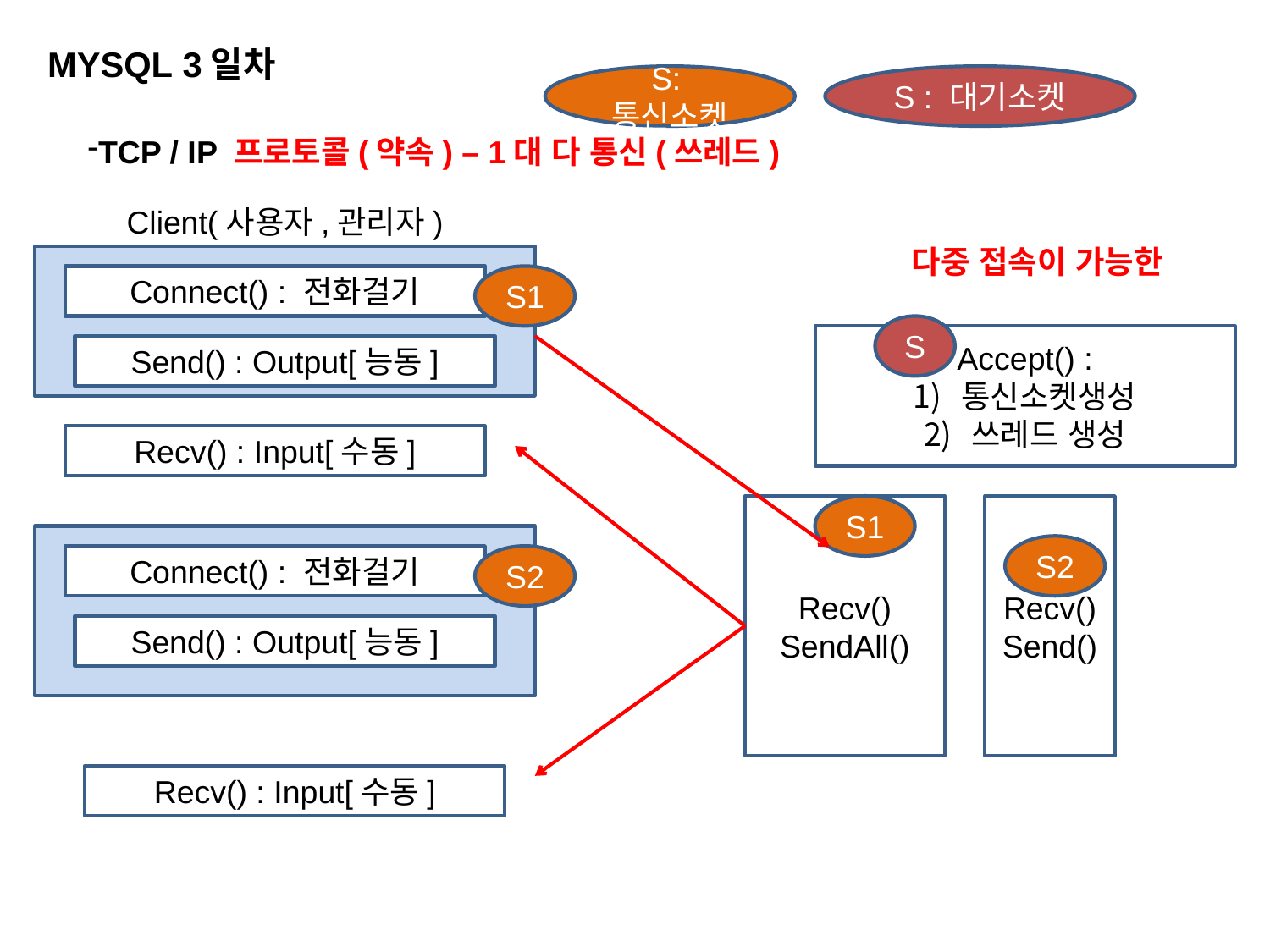

MYSQL 3일차
S:통신소켓
S : 대기소켓
TCP / IP 프로토콜(약속) – 1대 다 통신(쓰레드)

Client(사용자,관리자)
다중 접속이 가능한

Connect() : 전화걸기
S1
S
Accept() :
통신소켓생성
쓰레드 생성
Send() : Output[능동]
Recv() : Input[수동]
Recv()
SendAll()
S1
Recv()
Send()

S2
Connect() : 전화걸기
S2
Send() : Output[능동]
Recv() : Input[수동]